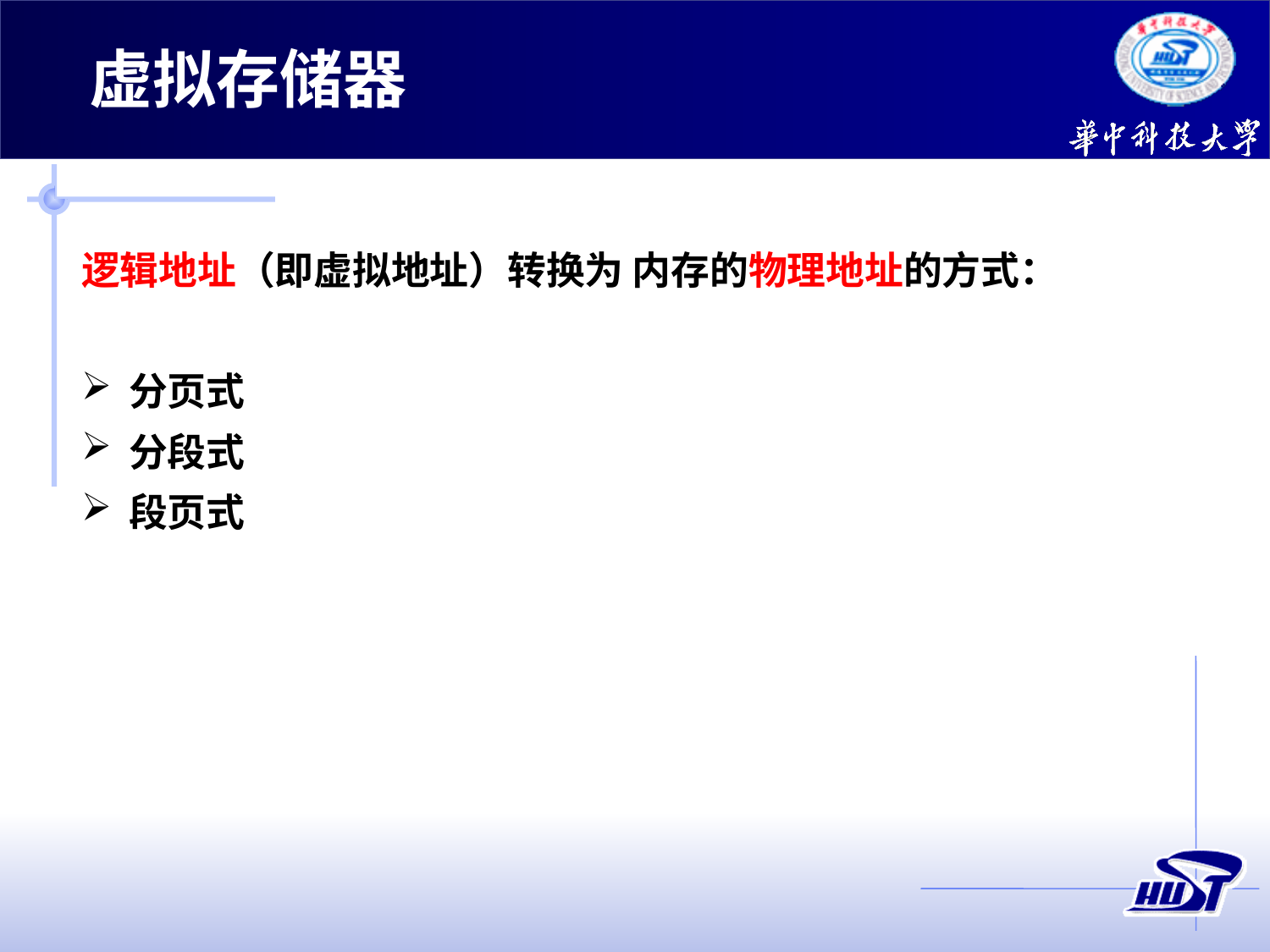

虚拟存储器
逻辑地址（即虚拟地址）转换为 内存的物理地址的方式：

分页式
分段式
段页式